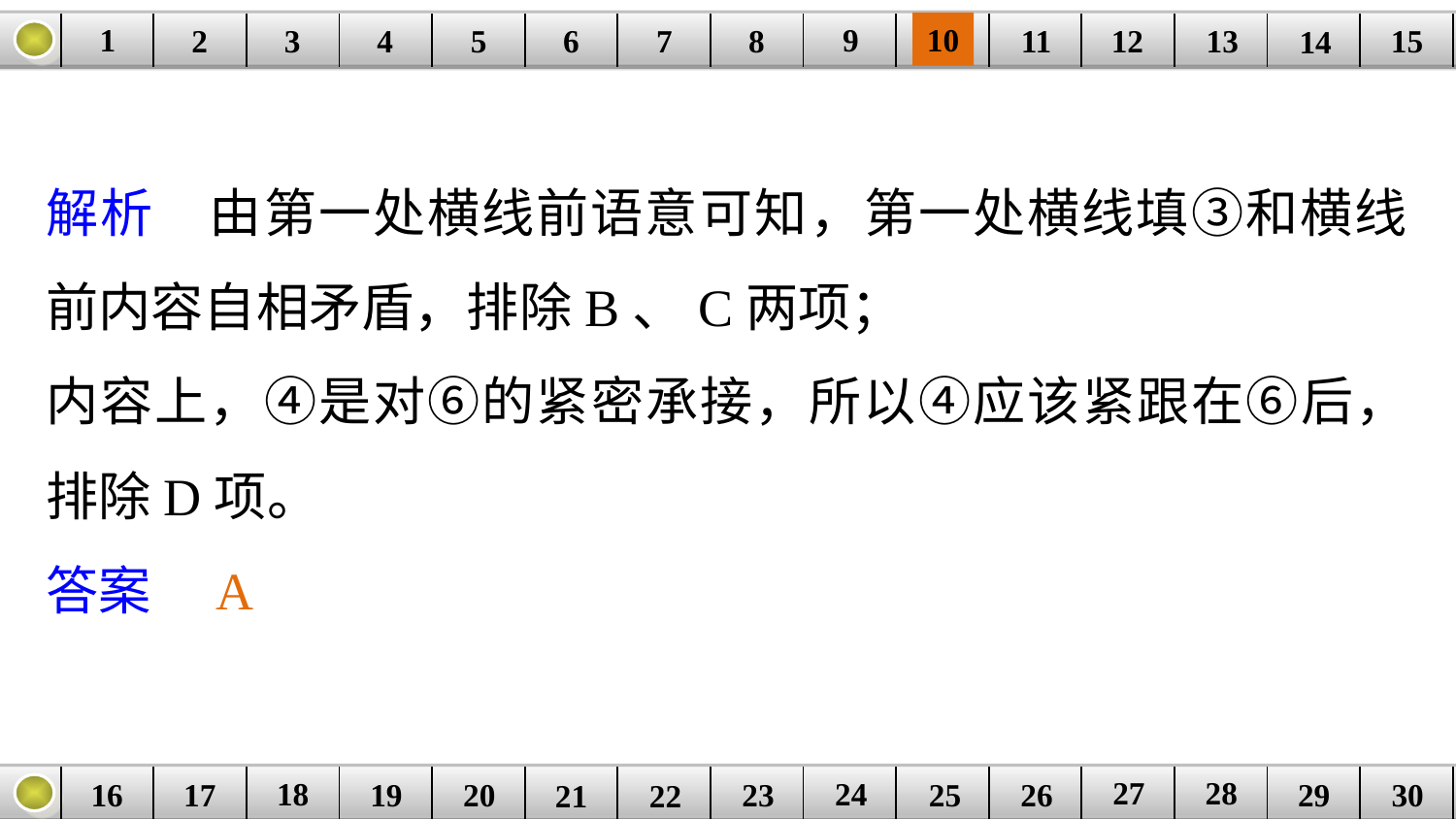

9
10
1
3
4
5
6
8
11
2
12
15
|  |  |  |  |  |  |  |  |  |  |  |  |  |  |  |
| --- | --- | --- | --- | --- | --- | --- | --- | --- | --- | --- | --- | --- | --- | --- |
7
13
14

解析　由第一处横线前语意可知，第一处横线填③和横线前内容自相矛盾，排除B、C两项；
内容上，④是对⑥的紧密承接，所以④应该紧跟在⑥后，排除D项。
答案　A

27
28
18
24
16
25
26
30
|  |  |  |  |  |  |  |  |  |  |  |  |  |  |  |
| --- | --- | --- | --- | --- | --- | --- | --- | --- | --- | --- | --- | --- | --- | --- |
23
17
19
20
29
21
22